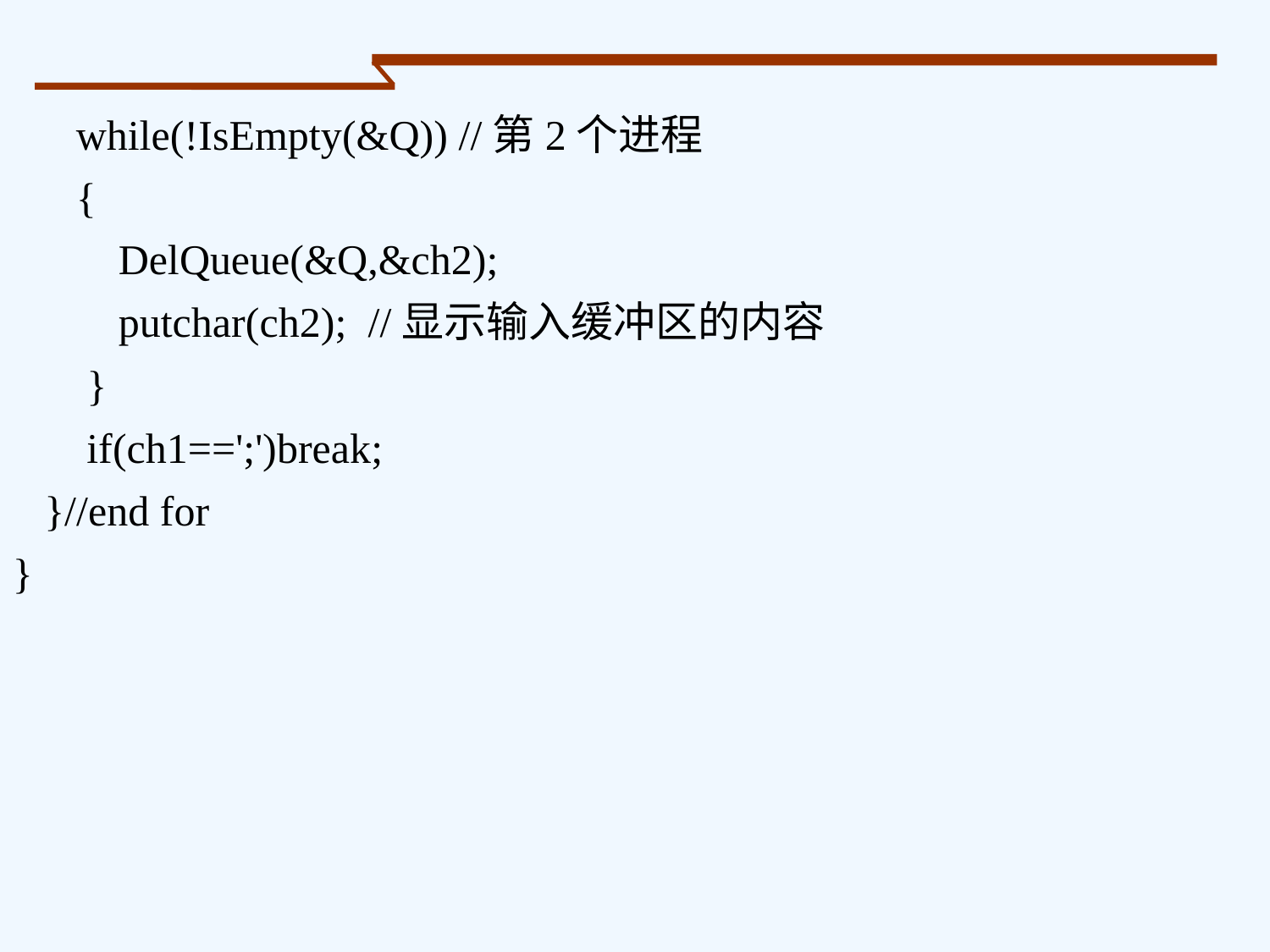

while(!IsEmpty(&Q)) //第2个进程
      {
          DelQueue(&Q,&ch2);
          putchar(ch2);  //显示输入缓冲区的内容
       }
       if(ch1==';')break;
   }//end for
}